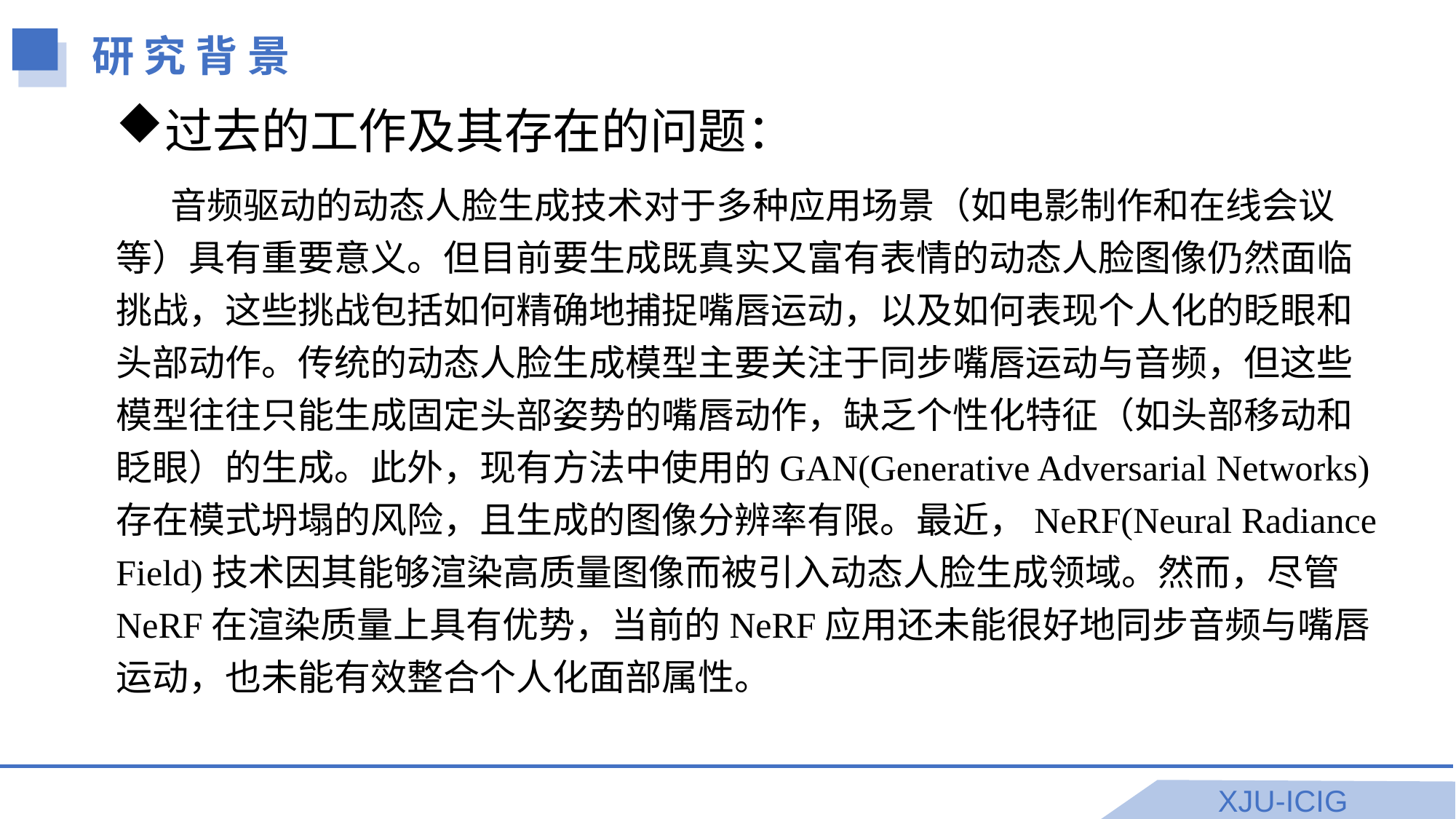

研 究 背 景

过去的工作及其存在的问题：
音频驱动的动态人脸生成技术对于多种应用场景（如电影制作和在线会议等）具有重要意义。但目前要生成既真实又富有表情的动态人脸图像仍然面临挑战，这些挑战包括如何精确地捕捉嘴唇运动，以及如何表现个人化的眨眼和头部动作。传统的动态人脸生成模型主要关注于同步嘴唇运动与音频，但这些模型往往只能生成固定头部姿势的嘴唇动作，缺乏个性化特征（如头部移动和眨眼）的生成。此外，现有方法中使用的GAN(Generative Adversarial Networks)存在模式坍塌的风险，且生成的图像分辨率有限。最近，NeRF(Neural Radiance Field)技术因其能够渲染高质量图像而被引入动态人脸生成领域。然而，尽管NeRF在渲染质量上具有优势，当前的NeRF应用还未能很好地同步音频与嘴唇运动，也未能有效整合个人化面部属性。
XJU-ICIG